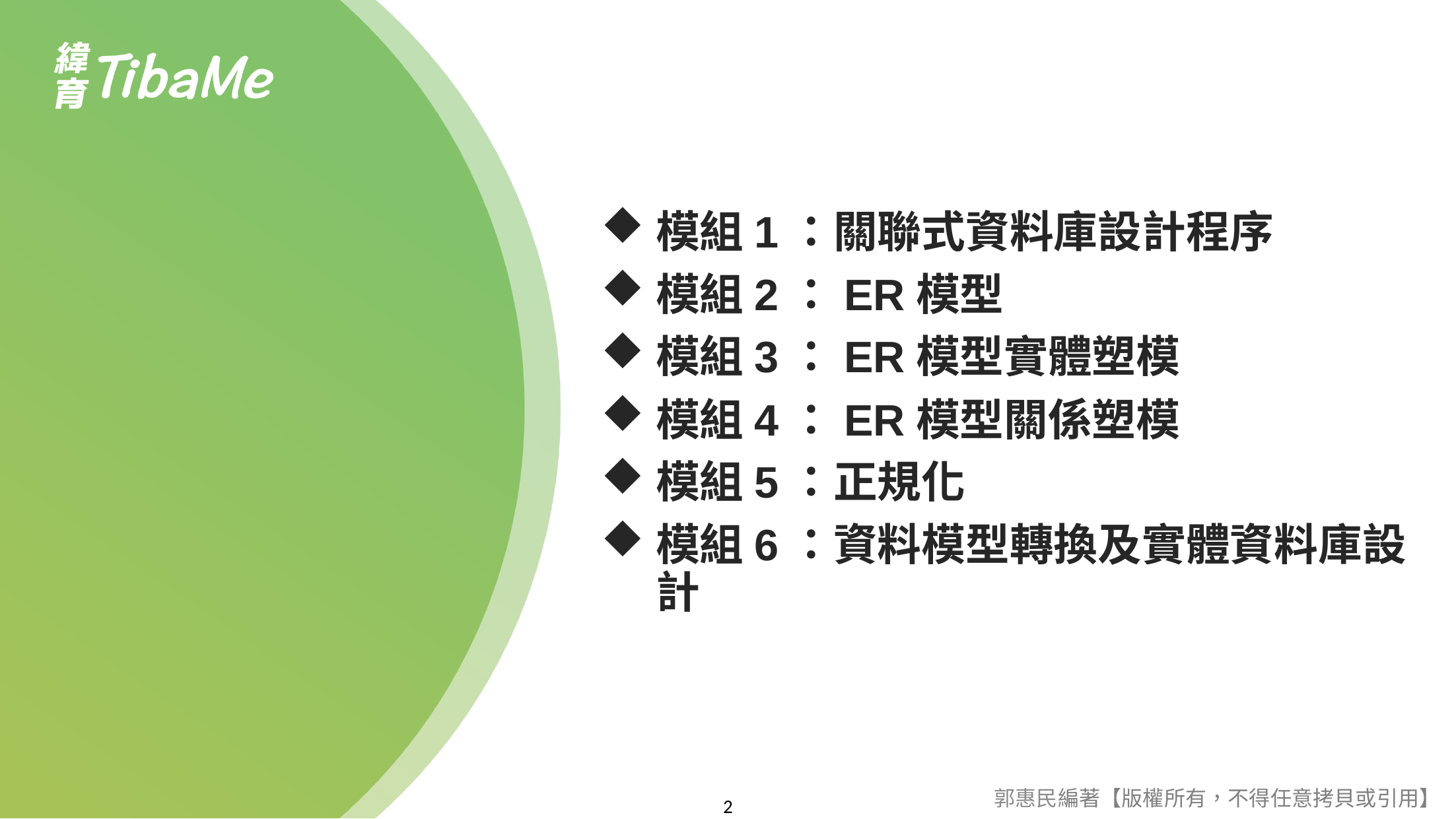

模組1：關聯式資料庫設計程序
模組2：ER模型
模組3：ER模型實體塑模
模組4：ER模型關係塑模
模組5：正規化
模組6：資料模型轉換及實體資料庫設計

郭惠民編著【版權所有，不得任意拷貝或引用】